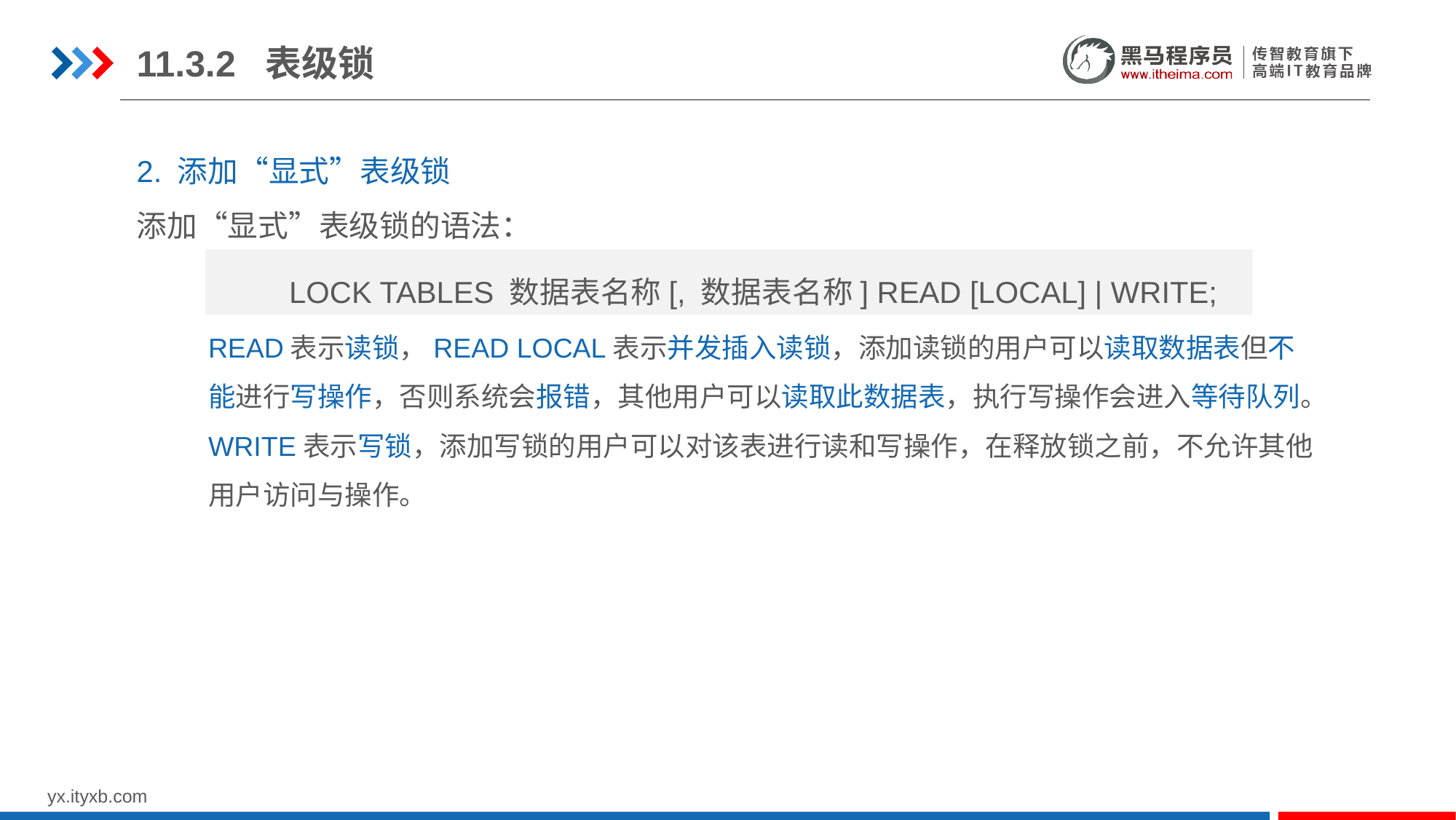

11.3.2  表级锁
2. 添加“显式”表级锁
添加“显式”表级锁的语法：
LOCK TABLES 数据表名称[, 数据表名称] READ [LOCAL] | WRITE;
READ表示读锁，READ LOCAL表示并发插入读锁，添加读锁的用户可以读取数据表但不能进行写操作，否则系统会报错，其他用户可以读取此数据表，执行写操作会进入等待队列。
WRITE表示写锁，添加写锁的用户可以对该表进行读和写操作，在释放锁之前，不允许其他用户访问与操作。